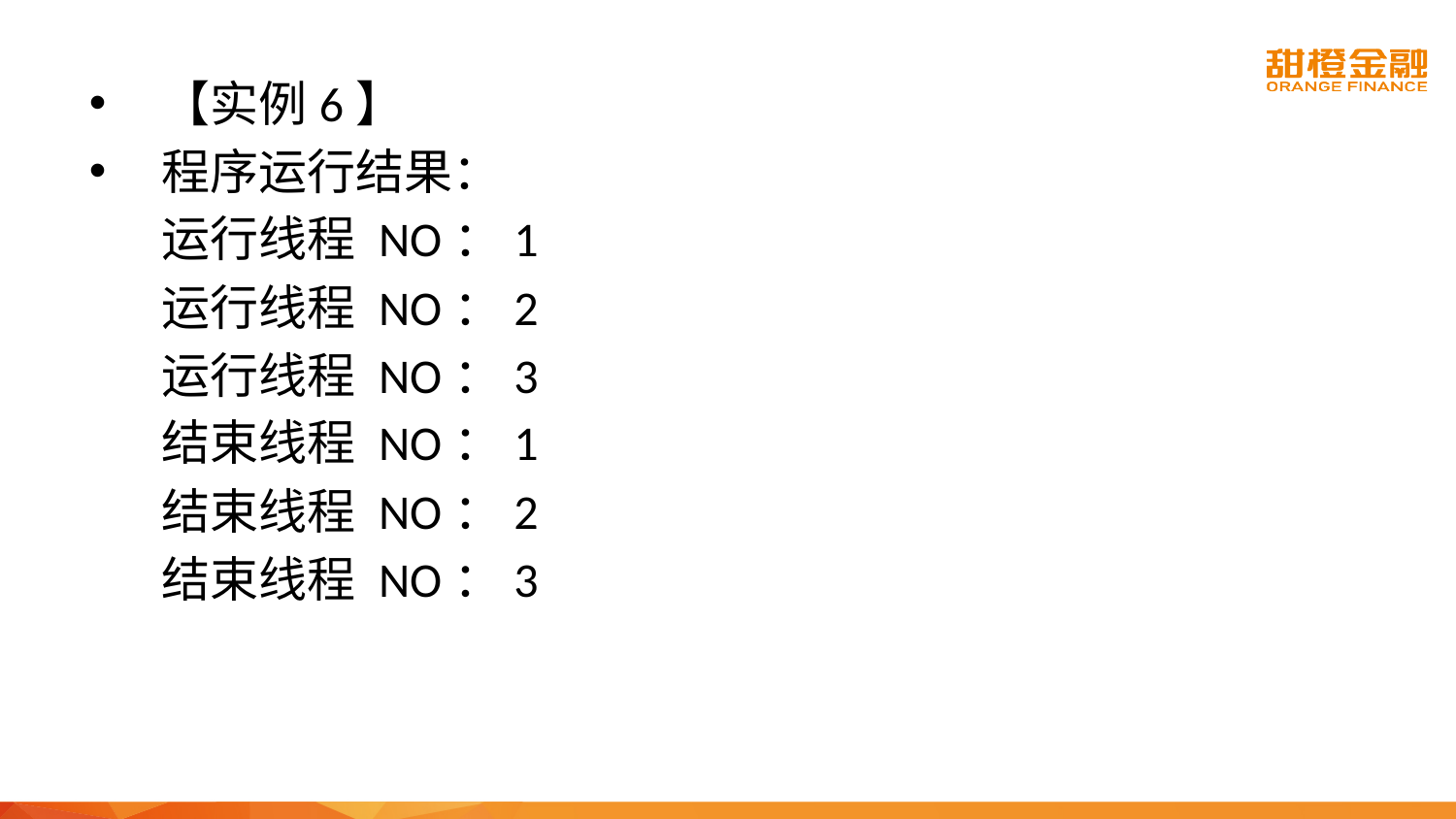

【实例6】
程序运行结果：
运行线程 NO：1
运行线程 NO：2
运行线程 NO：3
结束线程 NO：1
结束线程 NO：2
结束线程 NO：3